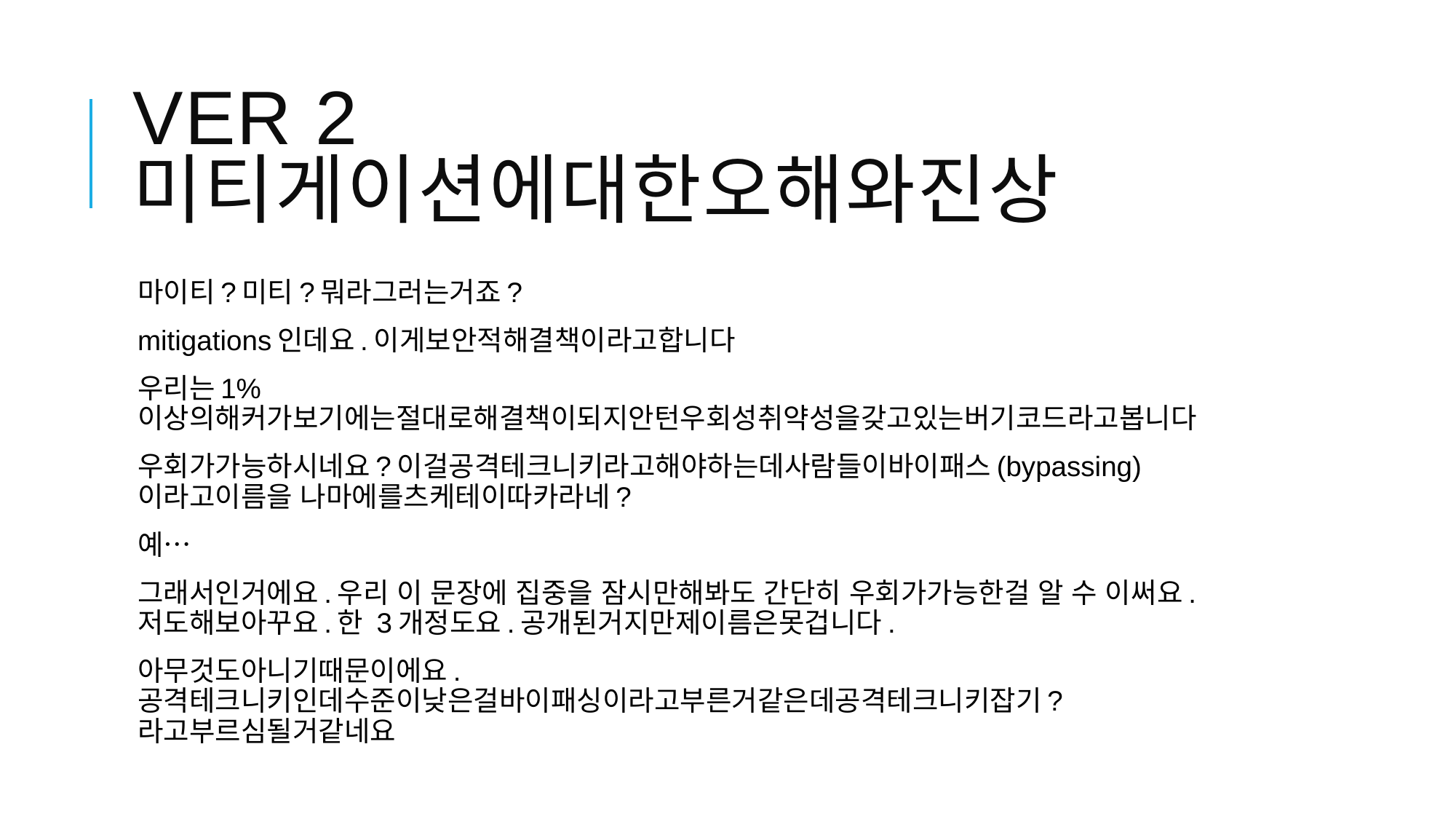

# Ver 2 미티게이션에대한오해와진상
마이티?미티?뭐라그러는거죠?
mitigations인데요.이게보안적해결책이라고합니다
우리는1%이상의해커가보기에는절대로해결책이되지안턴우회성취약성을갖고있는버기코드라고봅니다
우회가가능하시네요?이걸공격테크니키라고해야하는데사람들이바이패스(bypassing)이라고이름을 나마에를츠케테이따카라네?
예…
그래서인거에요.우리 이 문장에 집중을 잠시만해봐도 간단히 우회가가능한걸 알 수 이써요.저도해보아꾸요.한 3개정도요.공개된거지만제이름은못겁니다.
아무것도아니기때문이에요.공격테크니키인데수준이낮은걸바이패싱이라고부른거같은데공격테크니키잡기?라고부르심될거같네요